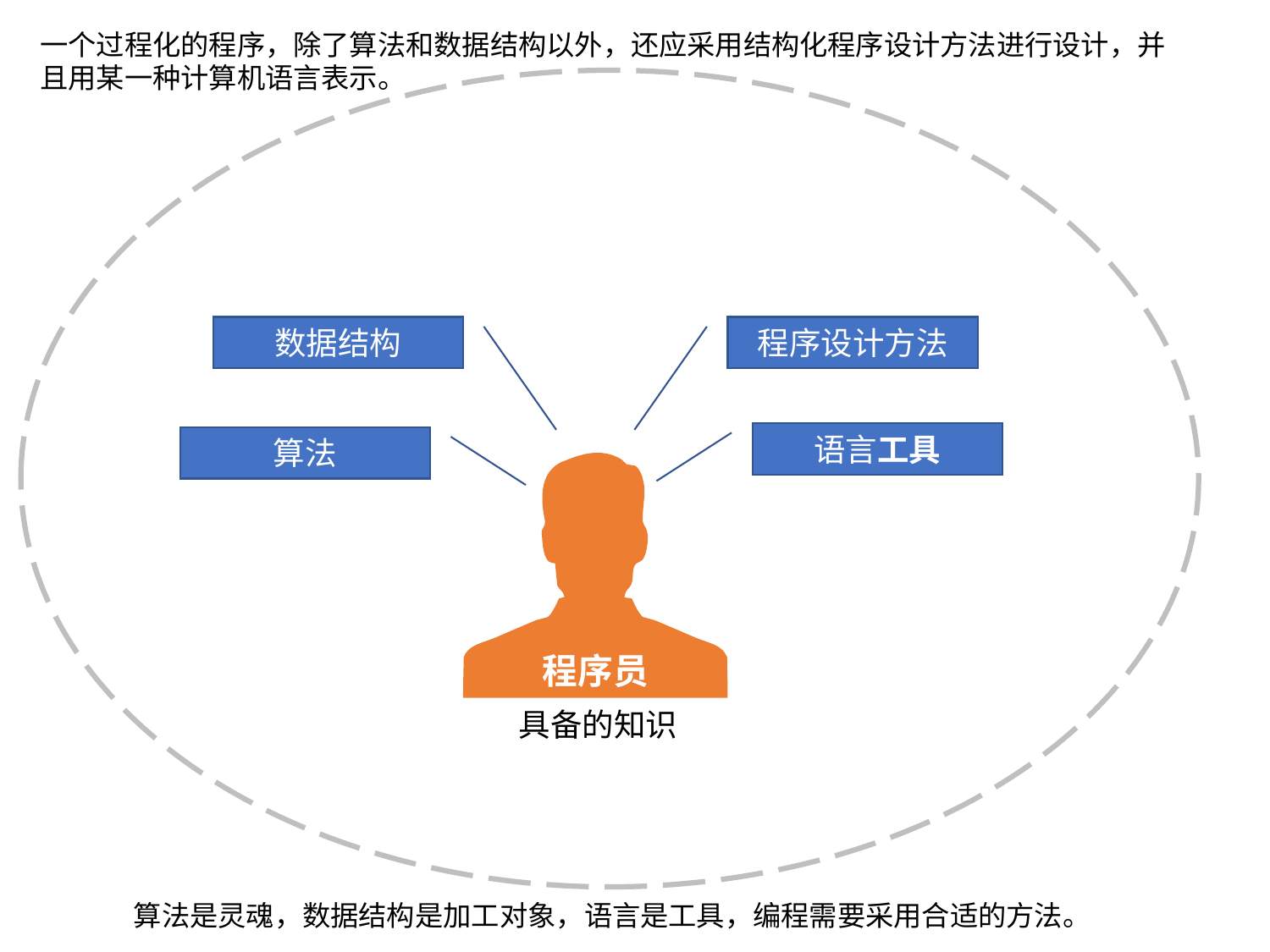

一个过程化的程序，除了算法和数据结构以外，还应采用结构化程序设计方法进行设计，并且用某一种计算机语言表示。

数据结构
程序设计方法
语言工具
算法

程序员
具备的知识
算法是灵魂，数据结构是加工对象，语言是工具，编程需要采用合适的方法。